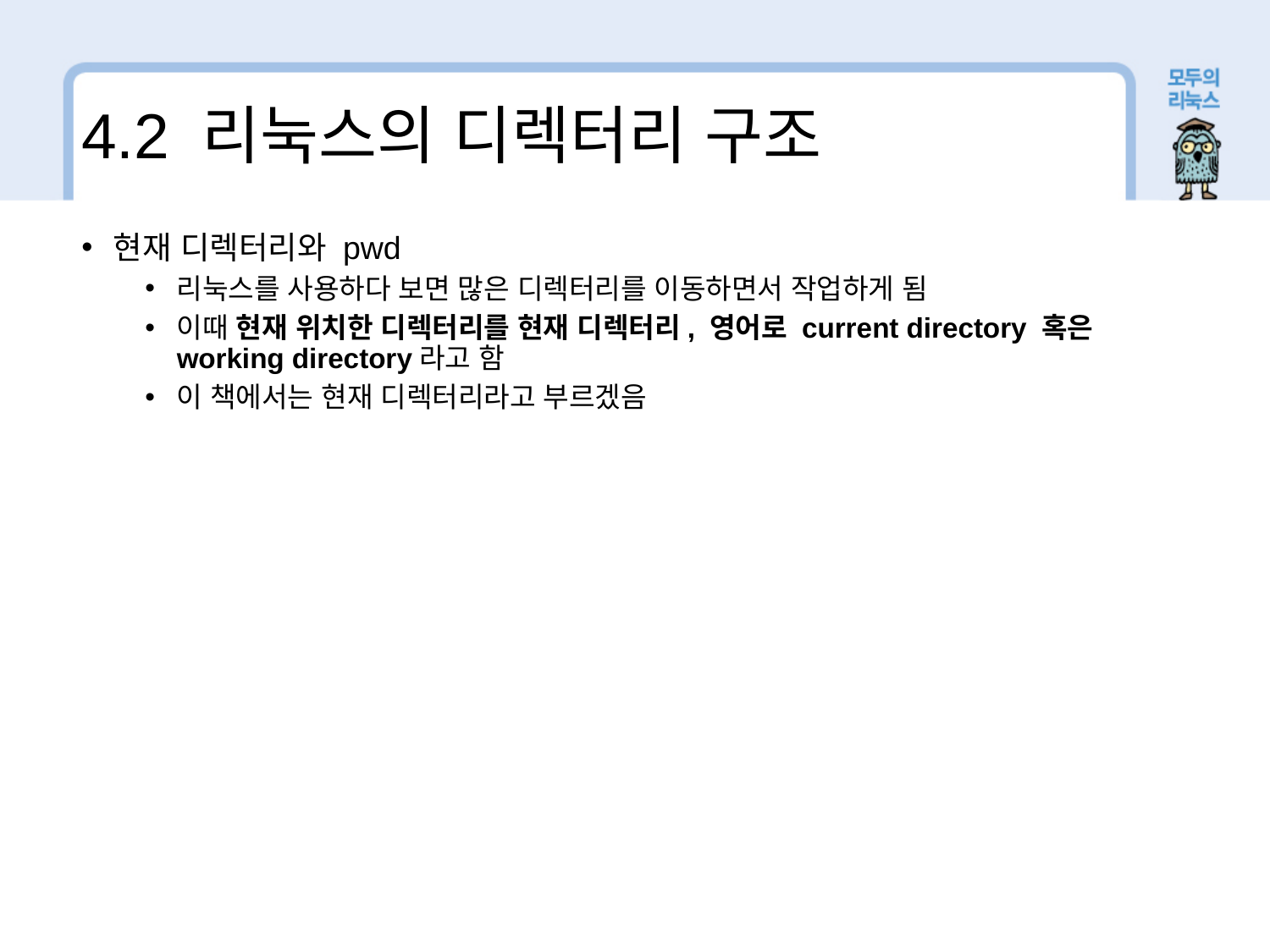

4.2 리눅스의 디렉터리 구조
현재 디렉터리와 pwd
리눅스를 사용하다 보면 많은 디렉터리를 이동하면서 작업하게 됨
이때 현재 위치한 디렉터리를 현재 디렉터리, 영어로 current directory 혹은 working directory라고 함
이 책에서는 현재 디렉터리라고 부르겠음